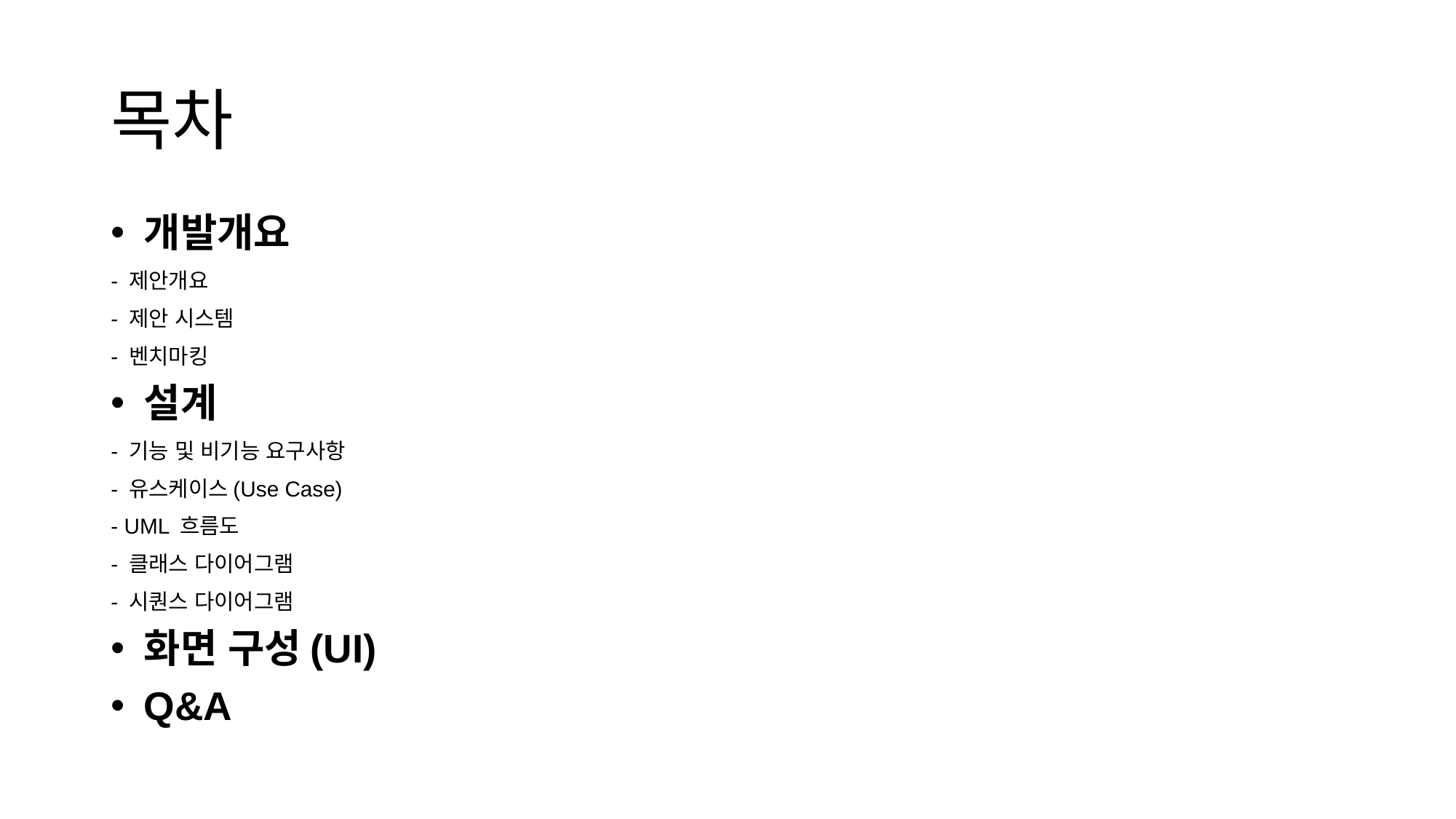

# 목차
개발개요
- 제안개요
- 제안 시스템
- 벤치마킹
설계
- 기능 및 비기능 요구사항
- 유스케이스(Use Case)
- UML 흐름도
- 클래스 다이어그램
- 시퀀스 다이어그램
화면 구성(UI)
Q&A